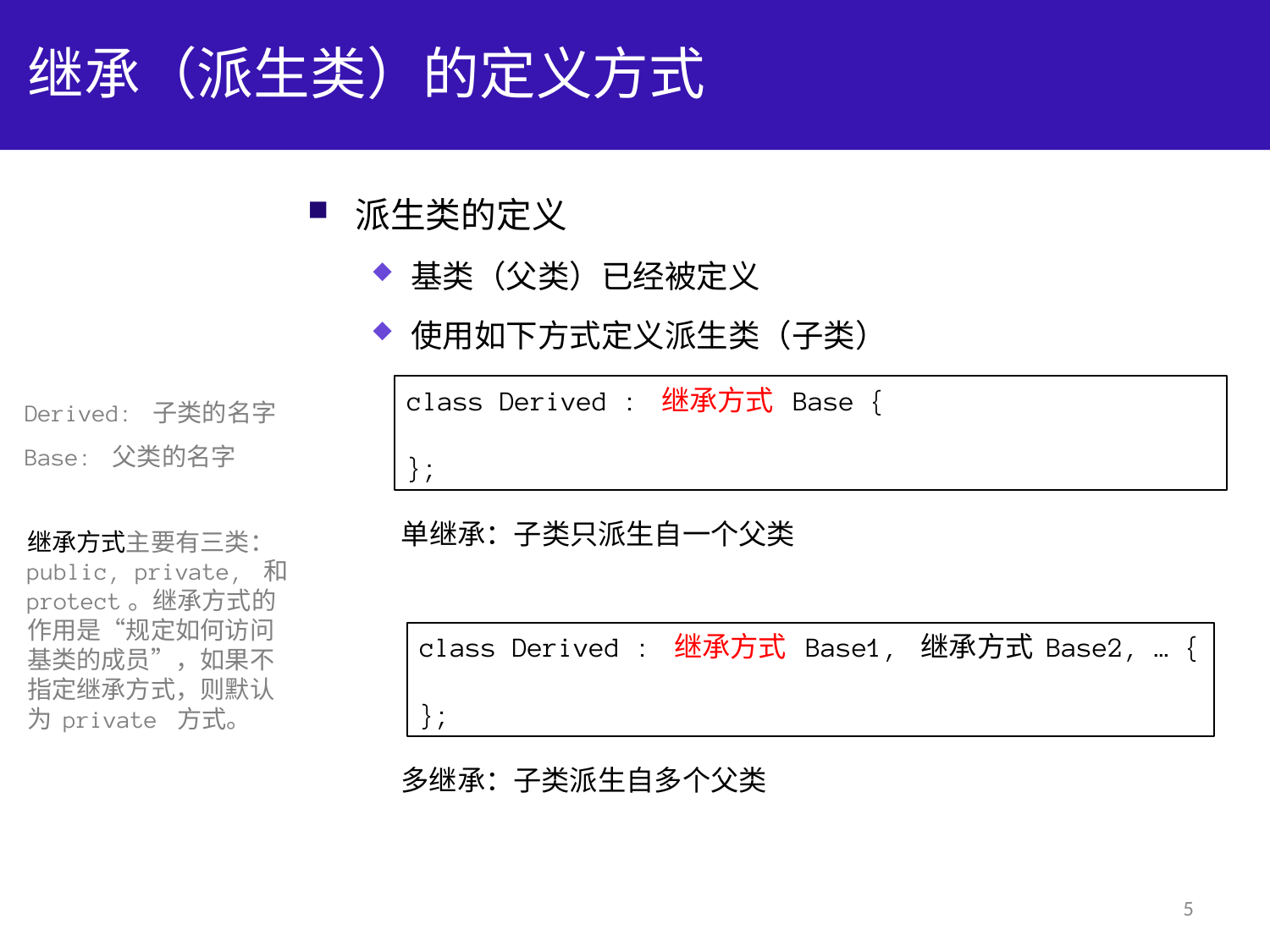

# 继承（派生类）的定义方式
派生类的定义
基类（父类）已经被定义
使用如下方式定义派生类（子类）
Derived: 子类的名字
Base: 父类的名字
class Derived : 继承方式  Base {

};
单继承：子类只派生自一个父类
继承方式主要有三类：
public, private, 和
protect。继承方式的
作用是“规定如何访问
基类的成员”，如果不
指定继承方式，则默认
为 private 方式。
class Derived : 继承方式  Base1, 继承方式 Base2, … {

};
多继承：子类派生自多个父类
5